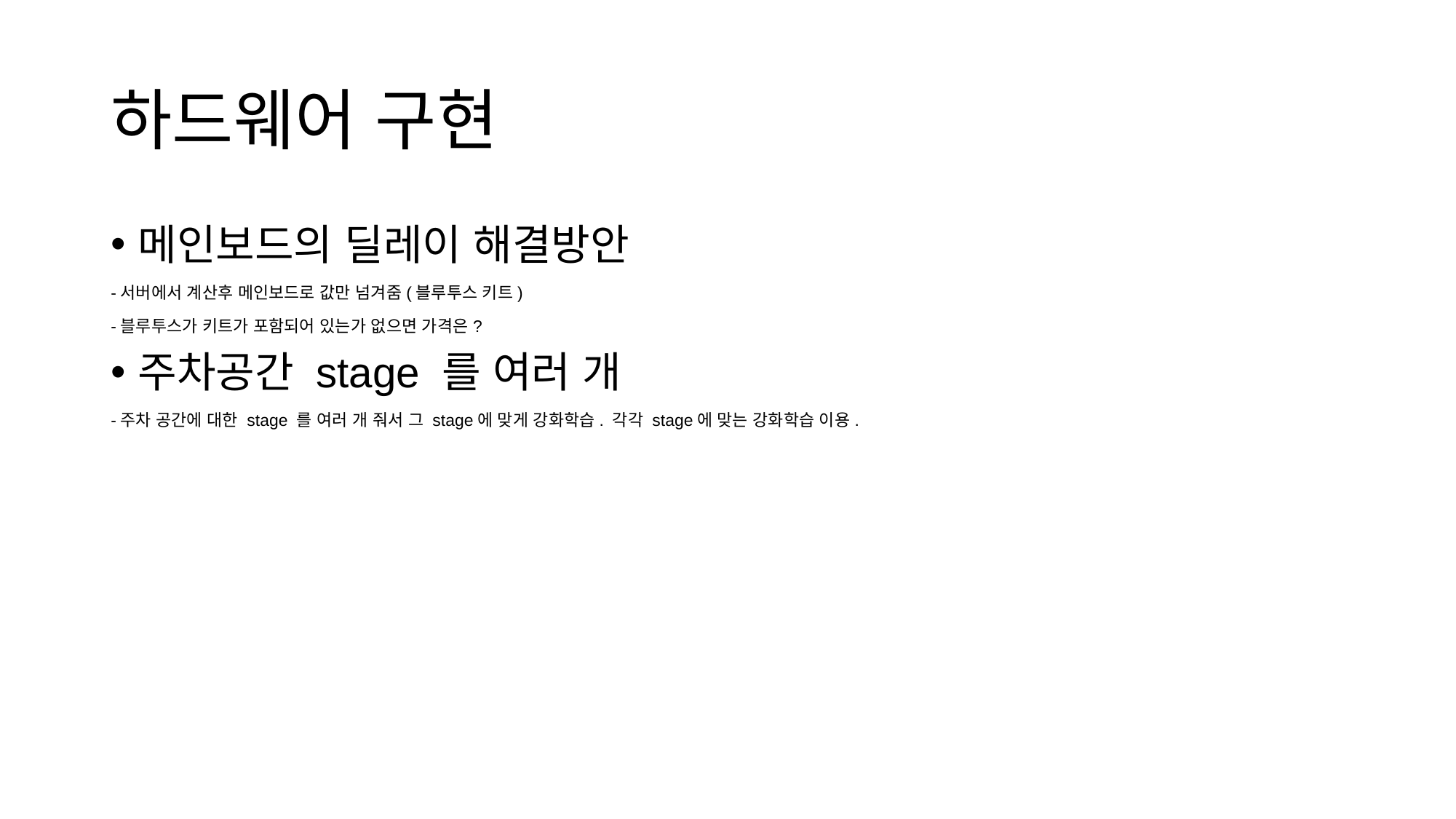

# 하드웨어 구현
메인보드의 딜레이 해결방안
-서버에서 계산후 메인보드로 값만 넘겨줌(블루투스 키트)
-블루투스가 키트가 포함되어 있는가 없으면 가격은?
주차공간 stage 를 여러 개
-주차 공간에 대한 stage 를 여러 개 줘서 그 stage에 맞게 강화학습. 각각 stage에 맞는 강화학습 이용.